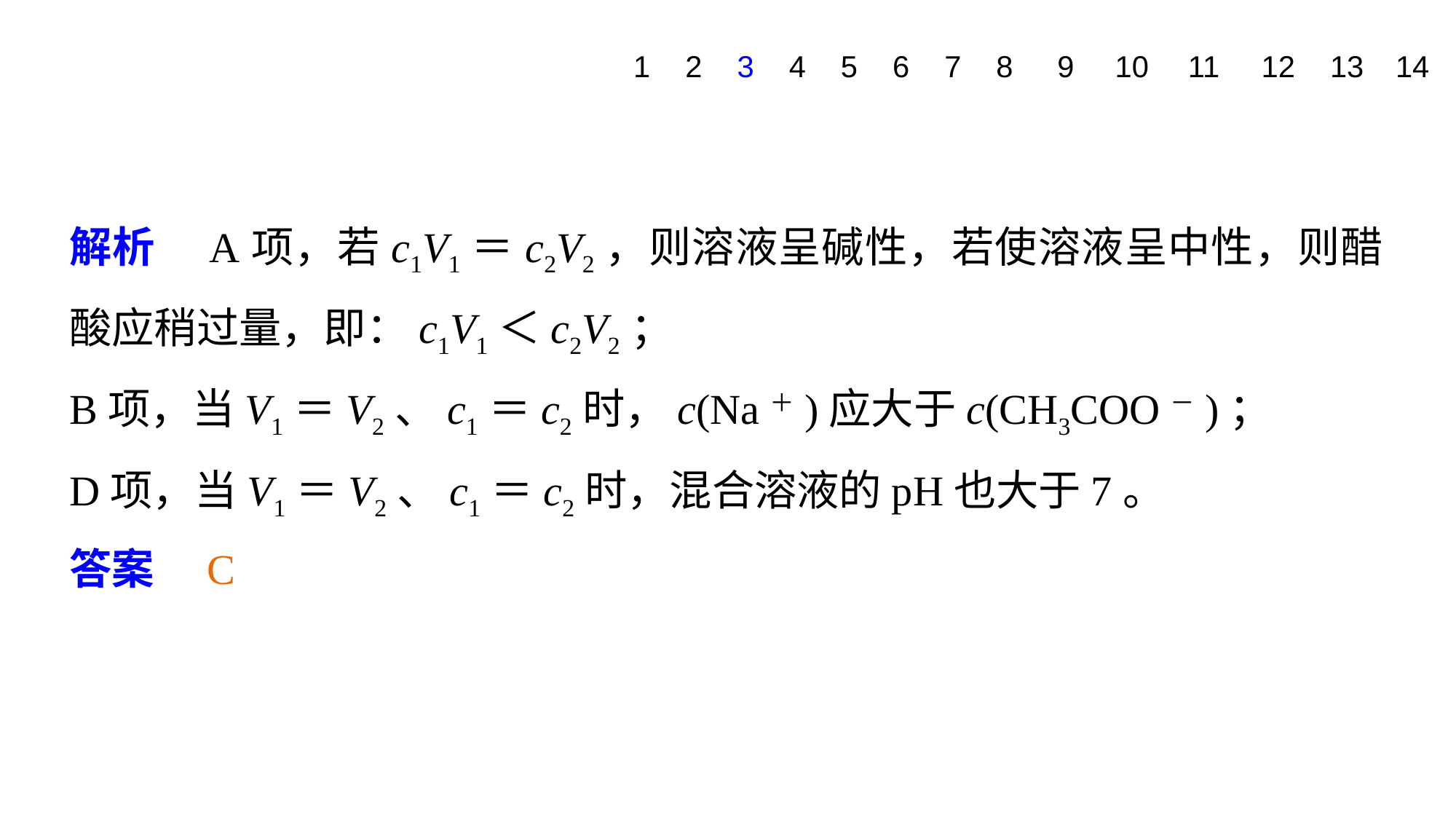

1
2
3
4
5
6
7
8
9
10
11
12
13
14
解析　A项，若c1V1＝c2V2，则溶液呈碱性，若使溶液呈中性，则醋酸应稍过量，即：c1V1＜c2V2；
B项，当V1＝V2、c1＝c2时，c(Na＋)应大于c(CH3COO－)；
D项，当V1＝V2、c1＝c2时，混合溶液的pH也大于7。
答案　C